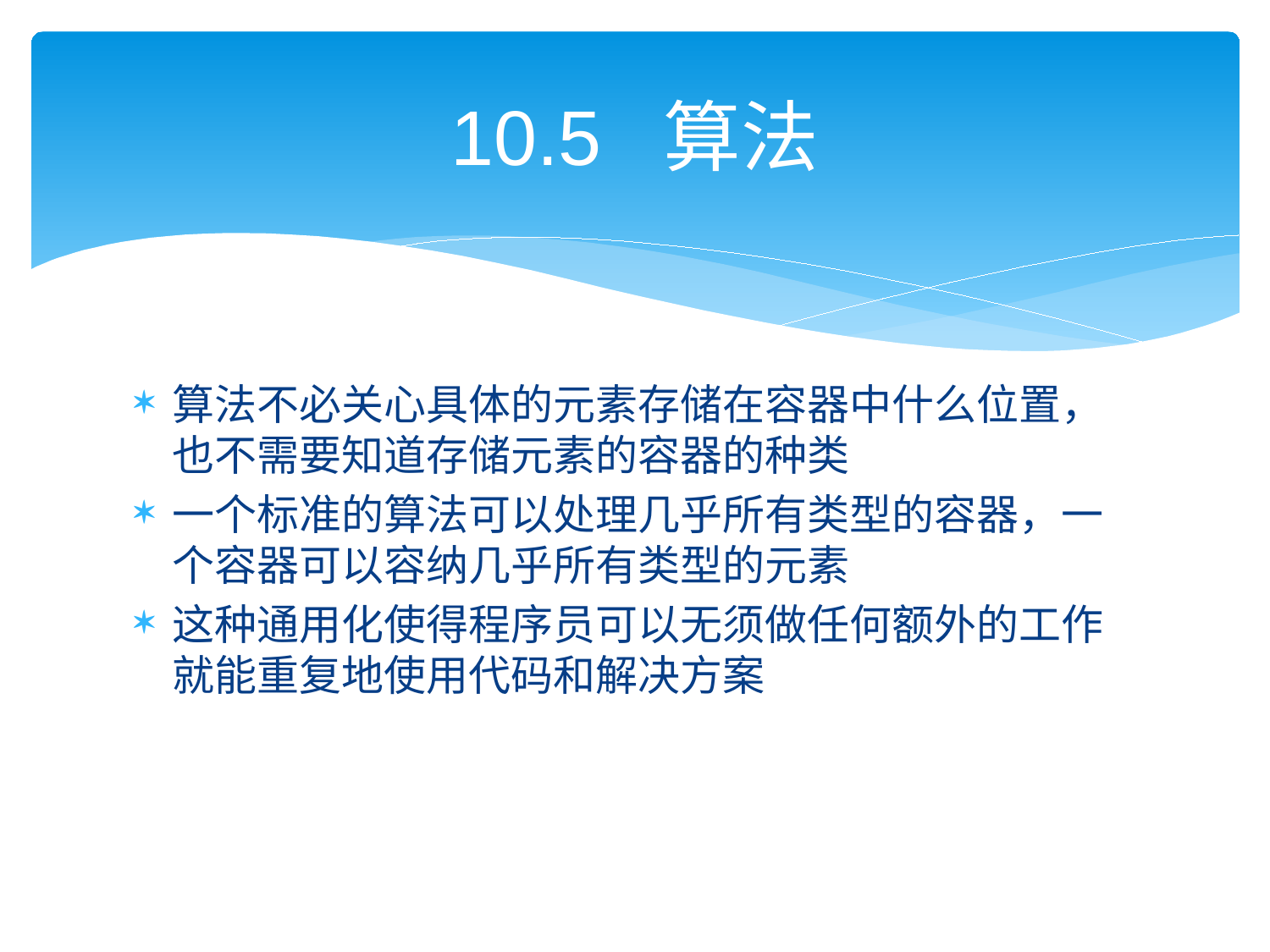

# 10.5  算法
算法不必关心具体的元素存储在容器中什么位置，也不需要知道存储元素的容器的种类
一个标准的算法可以处理几乎所有类型的容器，一个容器可以容纳几乎所有类型的元素
这种通用化使得程序员可以无须做任何额外的工作就能重复地使用代码和解决方案